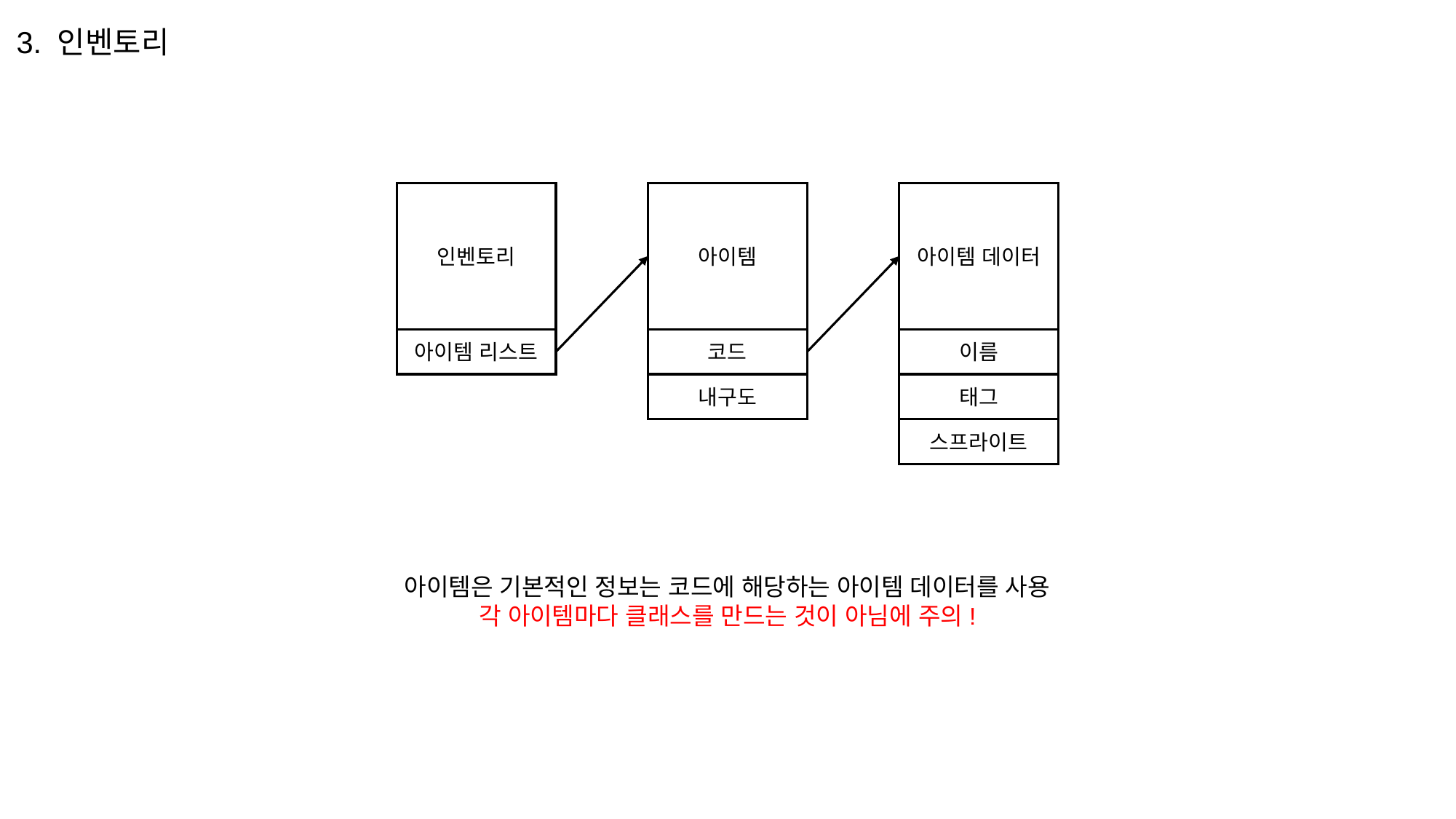

3. 인벤토리
아이템 데이터
인벤토리
아이템
코드
이름
아이템 리스트
내구도
태그
스프라이트
아이템은 기본적인 정보는 코드에 해당하는 아이템 데이터를 사용
각 아이템마다 클래스를 만드는 것이 아님에 주의!